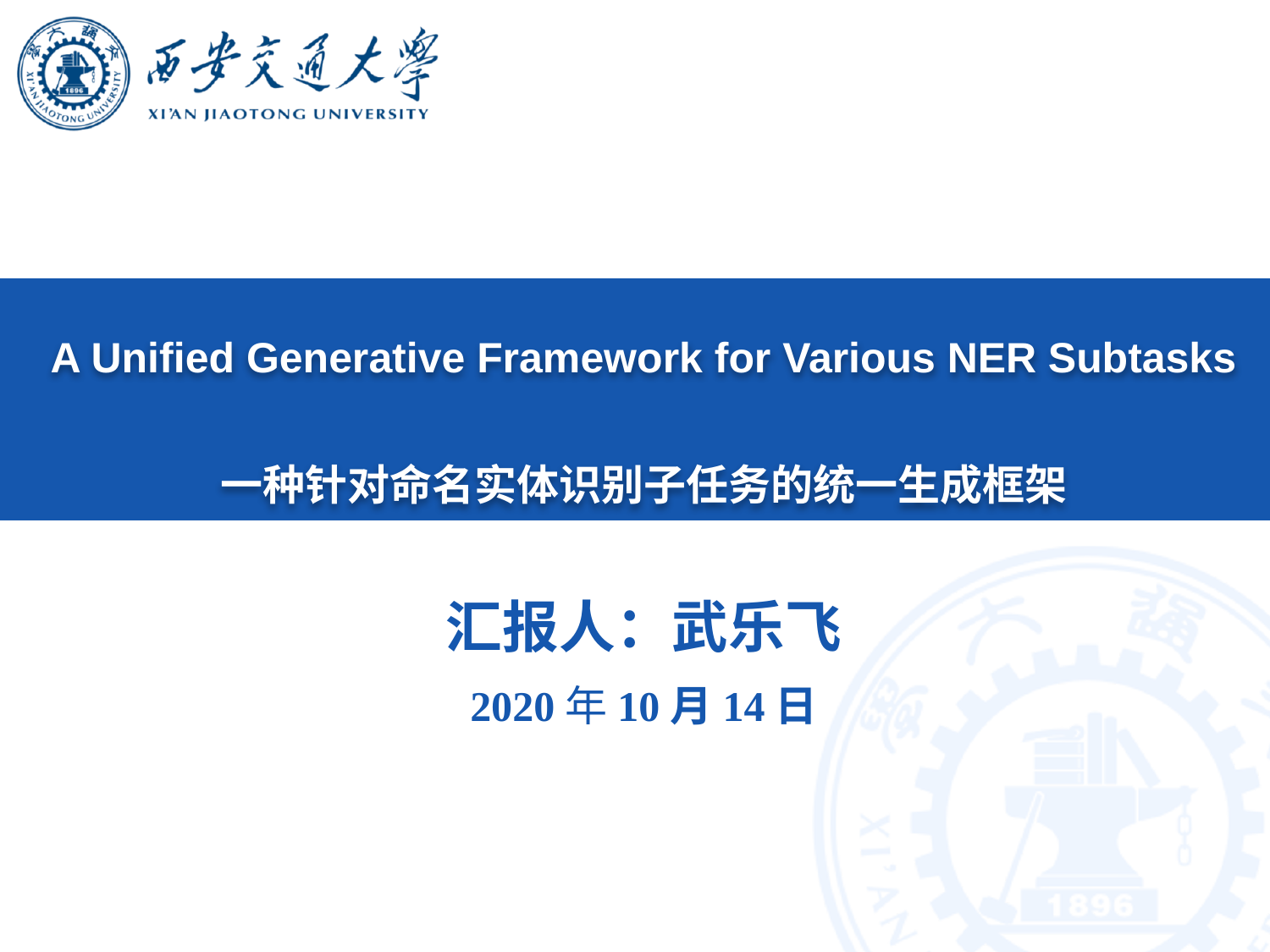

A Unified Generative Framework for Various NER Subtasks
一种针对命名实体识别子任务的统一生成框架
汇报人：武乐飞
2020年10月14日